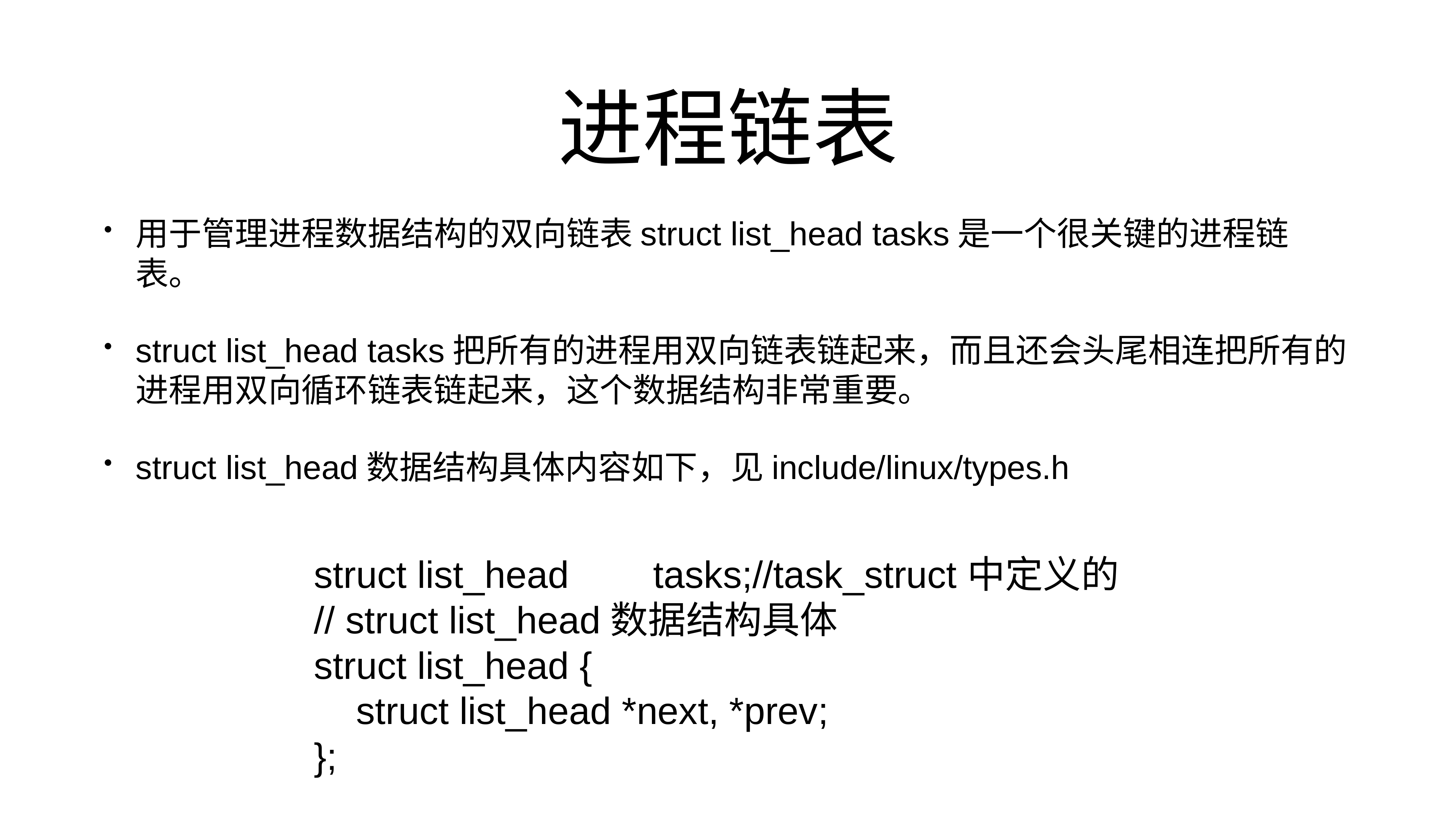

# 进程链表
用于管理进程数据结构的双向链表struct list_head tasks是一个很关键的进程链表。
struct list_head tasks把所有的进程用双向链表链起来，而且还会头尾相连把所有的进程用双向循环链表链起来，这个数据结构非常重要。
struct list_head数据结构具体内容如下，见include/linux/types.h
struct list_head        tasks;//task_struct中定义的
// struct list_head数据结构具体
struct list_head {
    struct list_head *next, *prev;
};